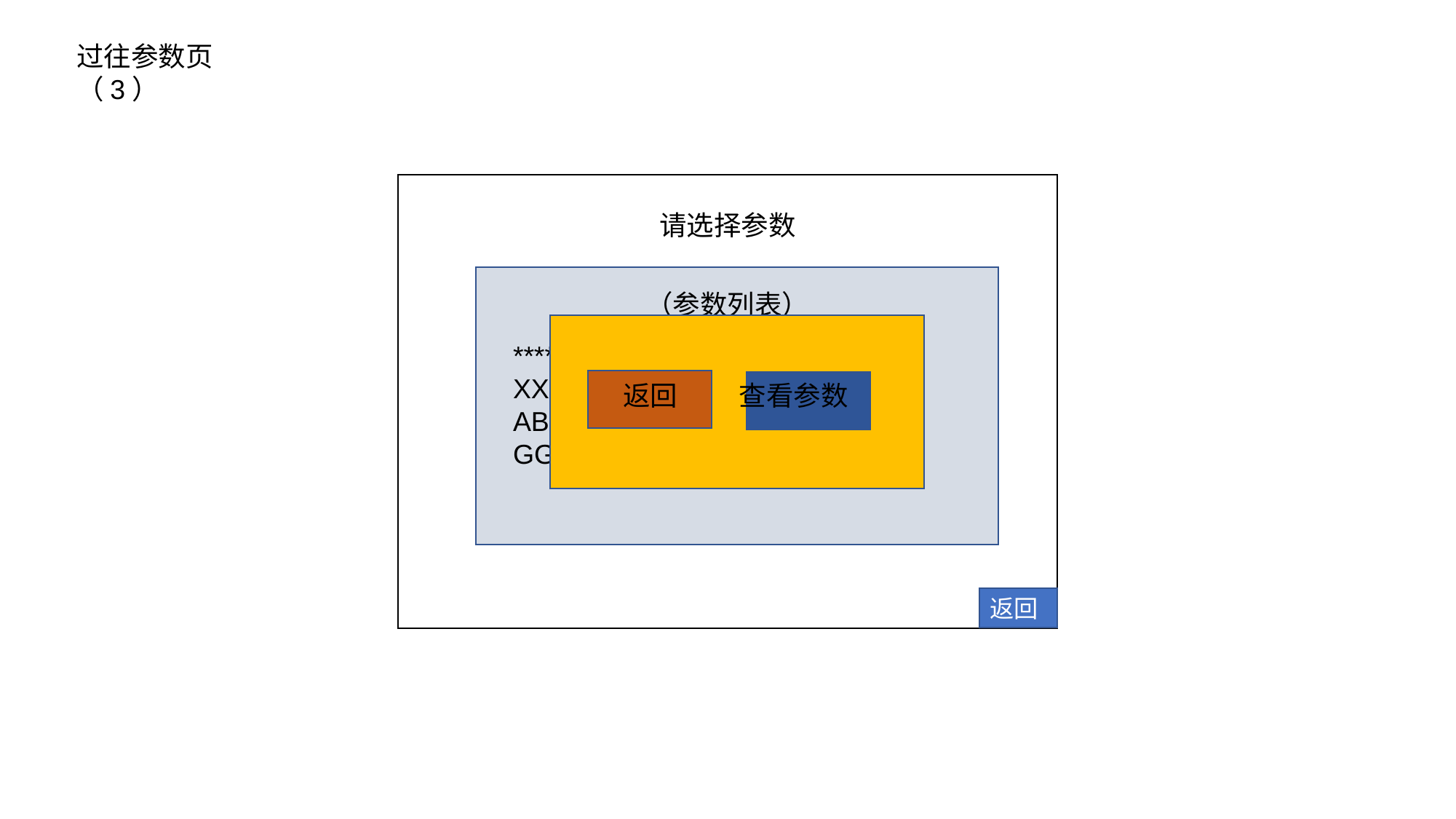

过往参数页（3）

请选择参数

（参数列表）

****
XXXX
ABAB
GGGG

返回          查看参数

返回